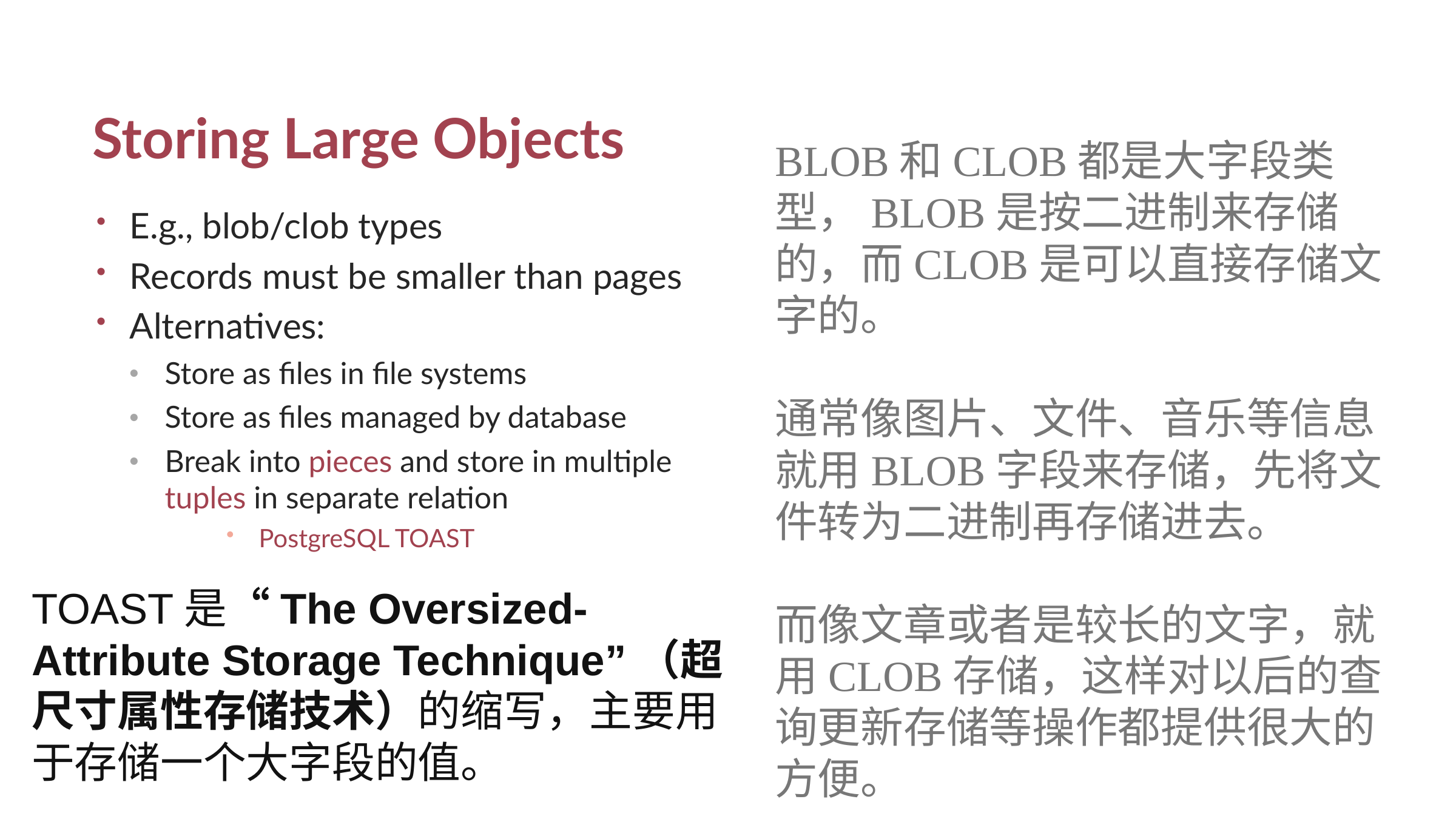

# Storing Large Objects
BLOB和CLOB都是大字段类型，BLOB是按二进制来存储的，而CLOB是可以直接存储文字的。

通常像图片、文件、音乐等信息就用BLOB字段来存储，先将文件转为二进制再存储进去。

而像文章或者是较长的文字，就用CLOB存储，这样对以后的查询更新存储等操作都提供很大的方便。
E.g., blob/clob types
Records must be smaller than pages
Alternatives:
Store as files in file systems
Store as files managed by database
Break into pieces and store in multiple tuples in separate relation
PostgreSQL TOAST

TOAST是“The Oversized-Attribute Storage Technique”（超尺寸属性存储技术）的缩写，主要用于存储一个大字段的值。